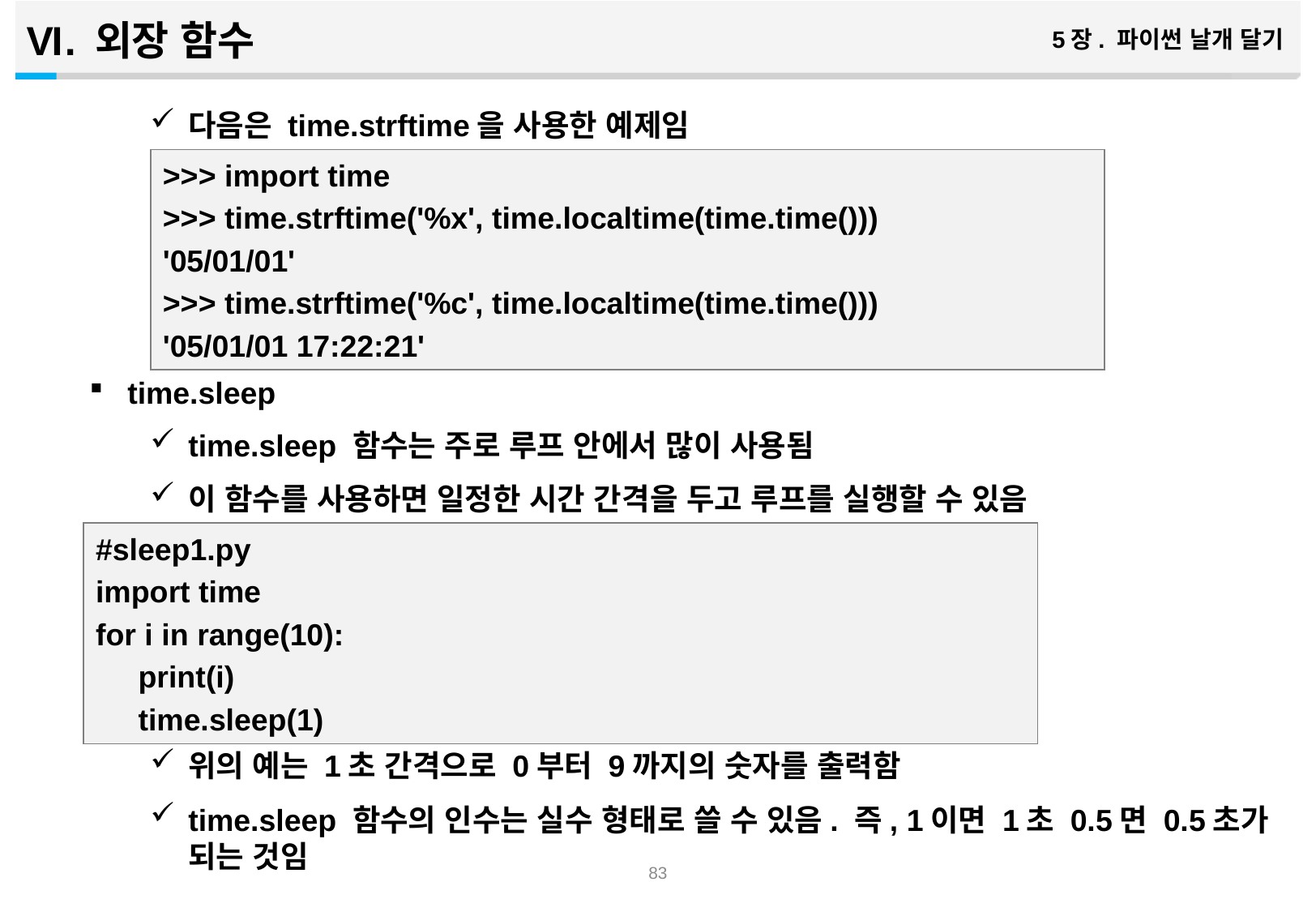

외장 함수
5장. 파이썬 날개 달기
다음은 time.strftime을 사용한 예제임

time.sleep
time.sleep 함수는 주로 루프 안에서 많이 사용됨
이 함수를 사용하면 일정한 시간 간격을 두고 루프를 실행할 수 있음

위의 예는 1초 간격으로 0부터 9까지의 숫자를 출력함
time.sleep 함수의 인수는 실수 형태로 쓸 수 있음. 즉, 1이면 1초 0.5면 0.5초가 되는 것임
>>> import time
>>> time.strftime('%x', time.localtime(time.time()))
'05/01/01'
>>> time.strftime('%c', time.localtime(time.time()))
'05/01/01 17:22:21'
#sleep1.py
import time
for i in range(10):
     print(i)
     time.sleep(1)
83